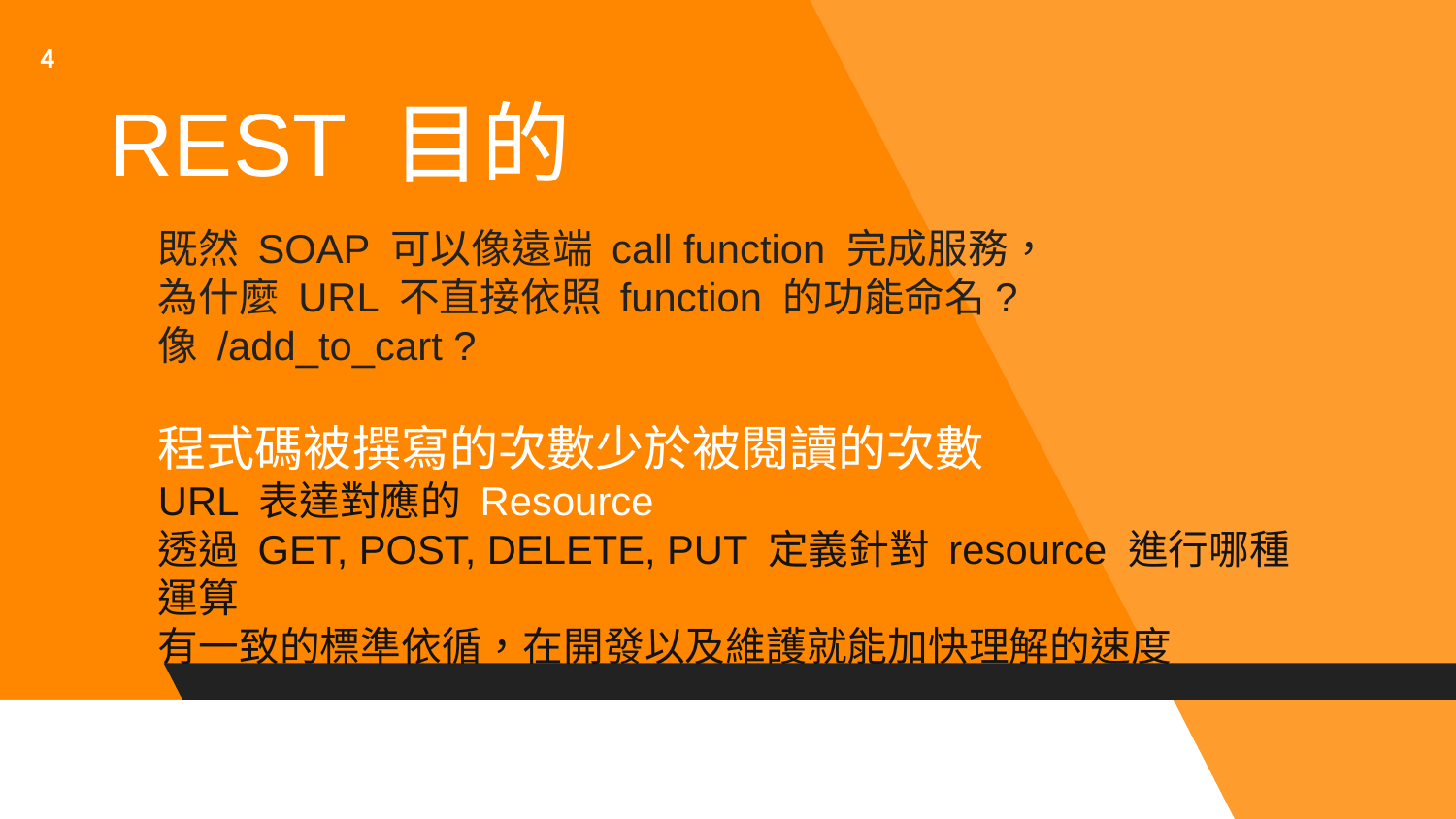

4
# REST 目的
既然 SOAP 可以像遠端 call function 完成服務，
為什麼 URL 不直接依照 function 的功能命名?
像 /add_to_cart ?

程式碼被撰寫的次數少於被閱讀的次數
URL 表達對應的 Resource
透過 GET, POST, DELETE, PUT 定義針對 resource 進行哪種運算
有一致的標準依循，在開發以及維護就能加快理解的速度